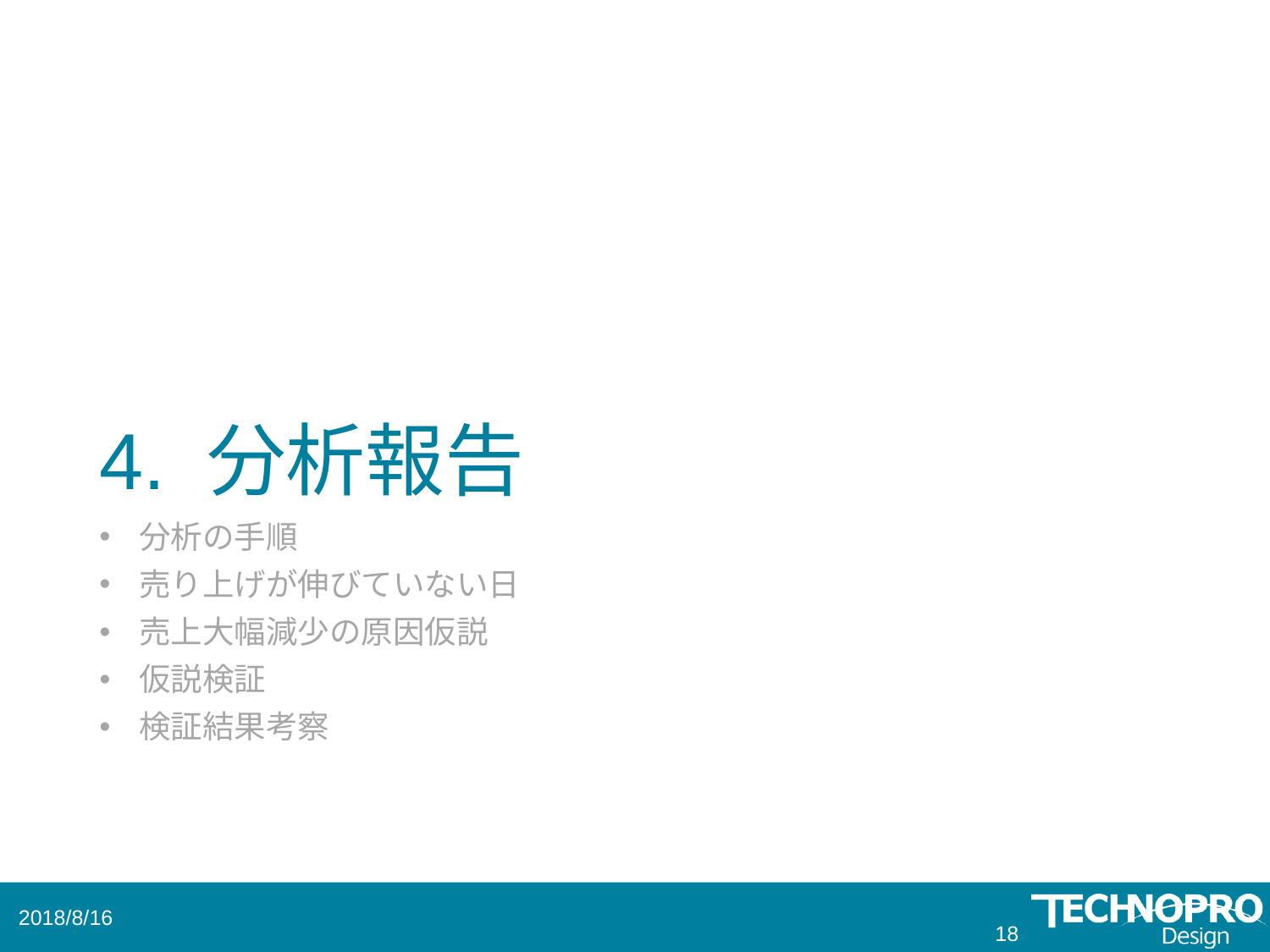

# 4. 分析報告
分析の手順
売り上げが伸びていない日
売上大幅減少の原因仮説
仮説検証
検証結果考察

2018/8/16
18